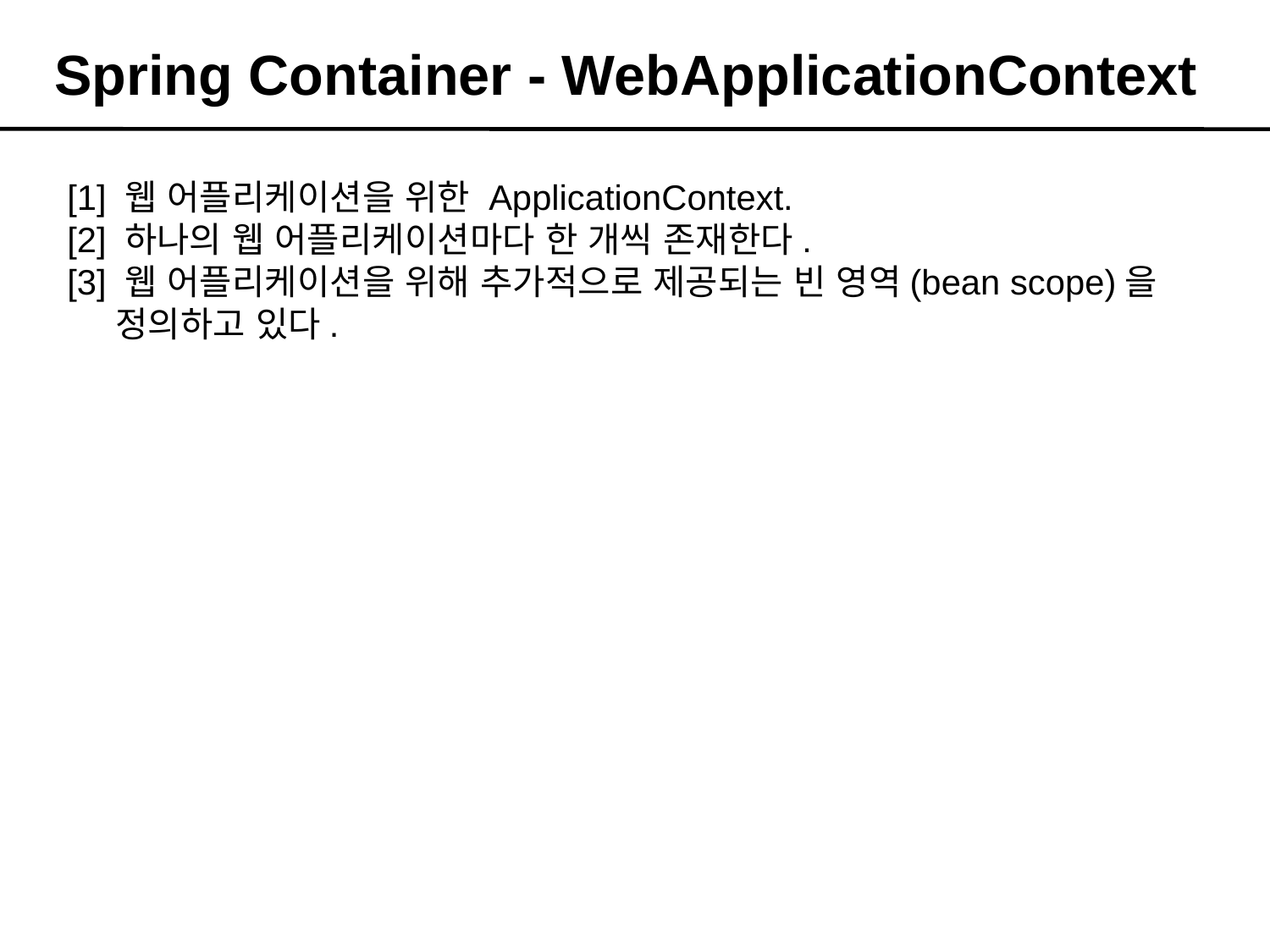

Spring Container - WebApplicationContext
[1] 웹 어플리케이션을 위한 ApplicationContext.
[2] 하나의 웹 어플리케이션마다 한 개씩 존재한다.
[3] 웹 어플리케이션을 위해 추가적으로 제공되는 빈 영역(bean scope)을
    정의하고 있다.